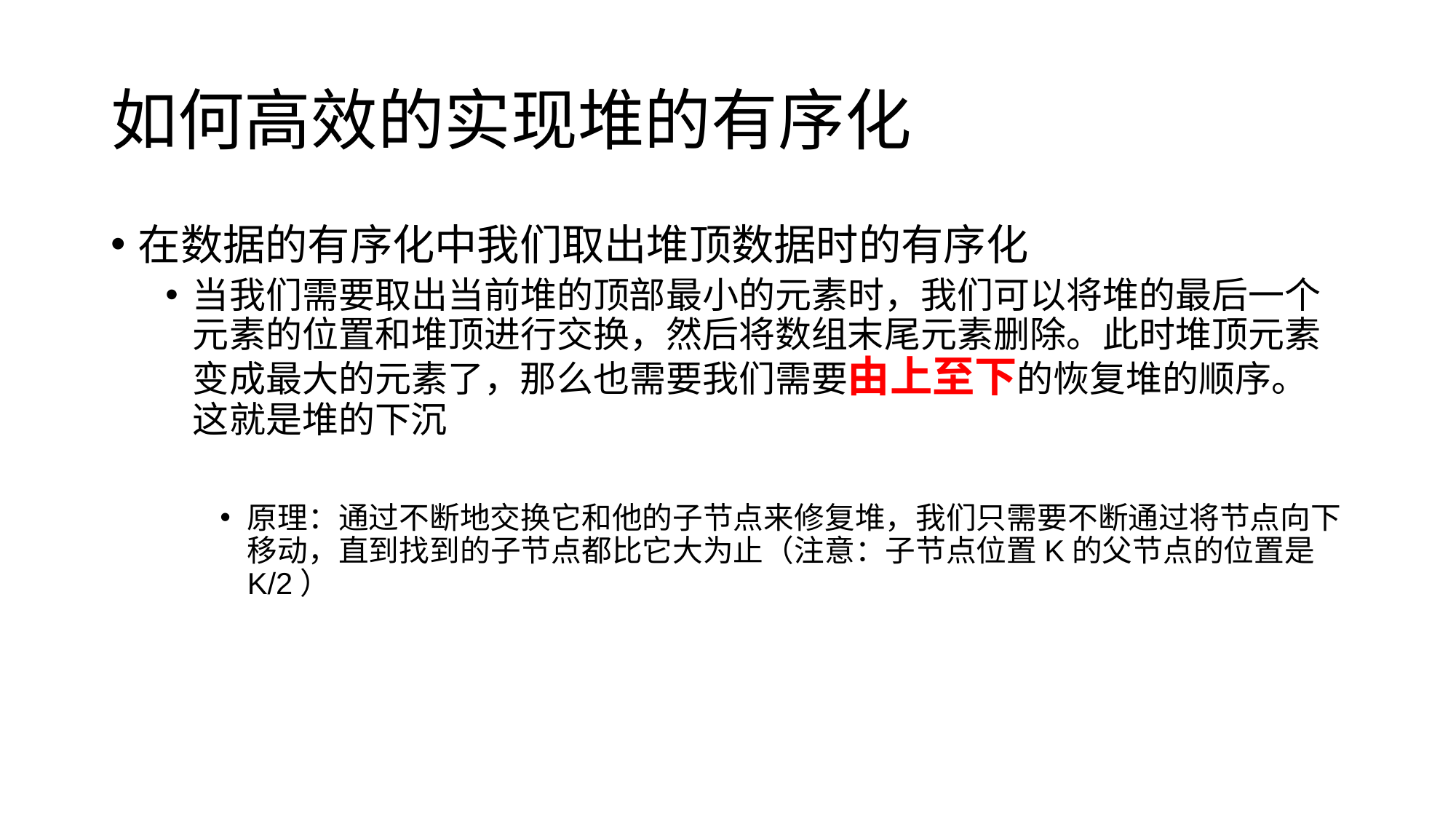

# 如何高效的实现堆的有序化
在数据的有序化中我们取出堆顶数据时的有序化
当我们需要取出当前堆的顶部最小的元素时，我们可以将堆的最后一个元素的位置和堆顶进行交换，然后将数组末尾元素删除。此时堆顶元素变成最大的元素了，那么也需要我们需要由上至下的恢复堆的顺序。这就是堆的下沉

原理：通过不断地交换它和他的子节点来修复堆，我们只需要不断通过将节点向下移动，直到找到的子节点都比它大为止（注意：子节点位置K的父节点的位置是K/2）